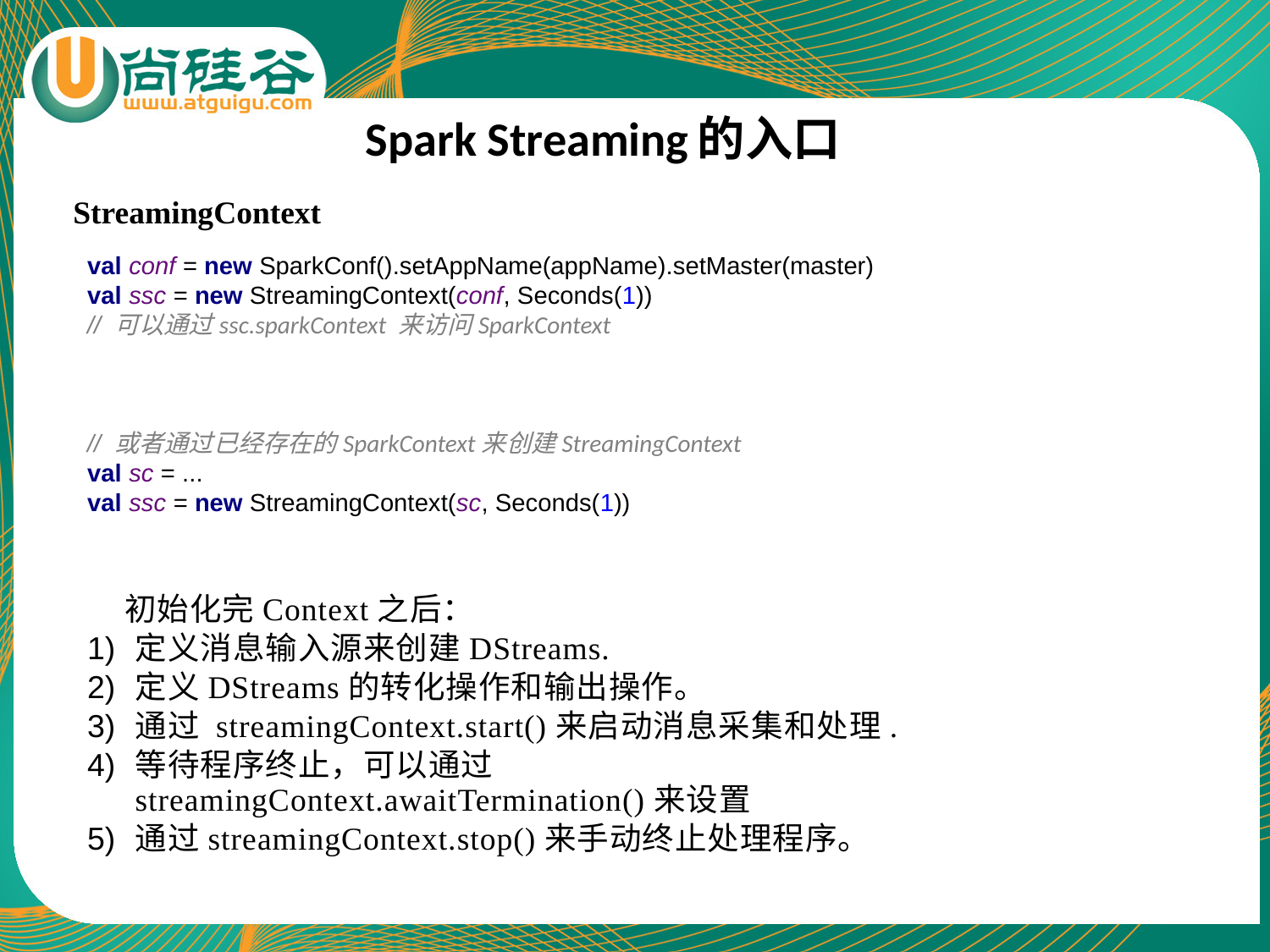

# Spark Streaming的入口
StreamingContext
val conf = new SparkConf().setAppName(appName).setMaster(master)
val ssc = new StreamingContext(conf, Seconds(1))
// 可以通过ssc.sparkContext 来访问SparkContext

// 或者通过已经存在的SparkContext来创建StreamingContext
val sc = ...
val ssc = new StreamingContext(sc, Seconds(1))
初始化完Context之后：
定义消息输入源来创建DStreams.
定义DStreams的转化操作和输出操作。
通过 streamingContext.start()来启动消息采集和处理.
等待程序终止，可以通过streamingContext.awaitTermination()来设置
通过streamingContext.stop()来手动终止处理程序。